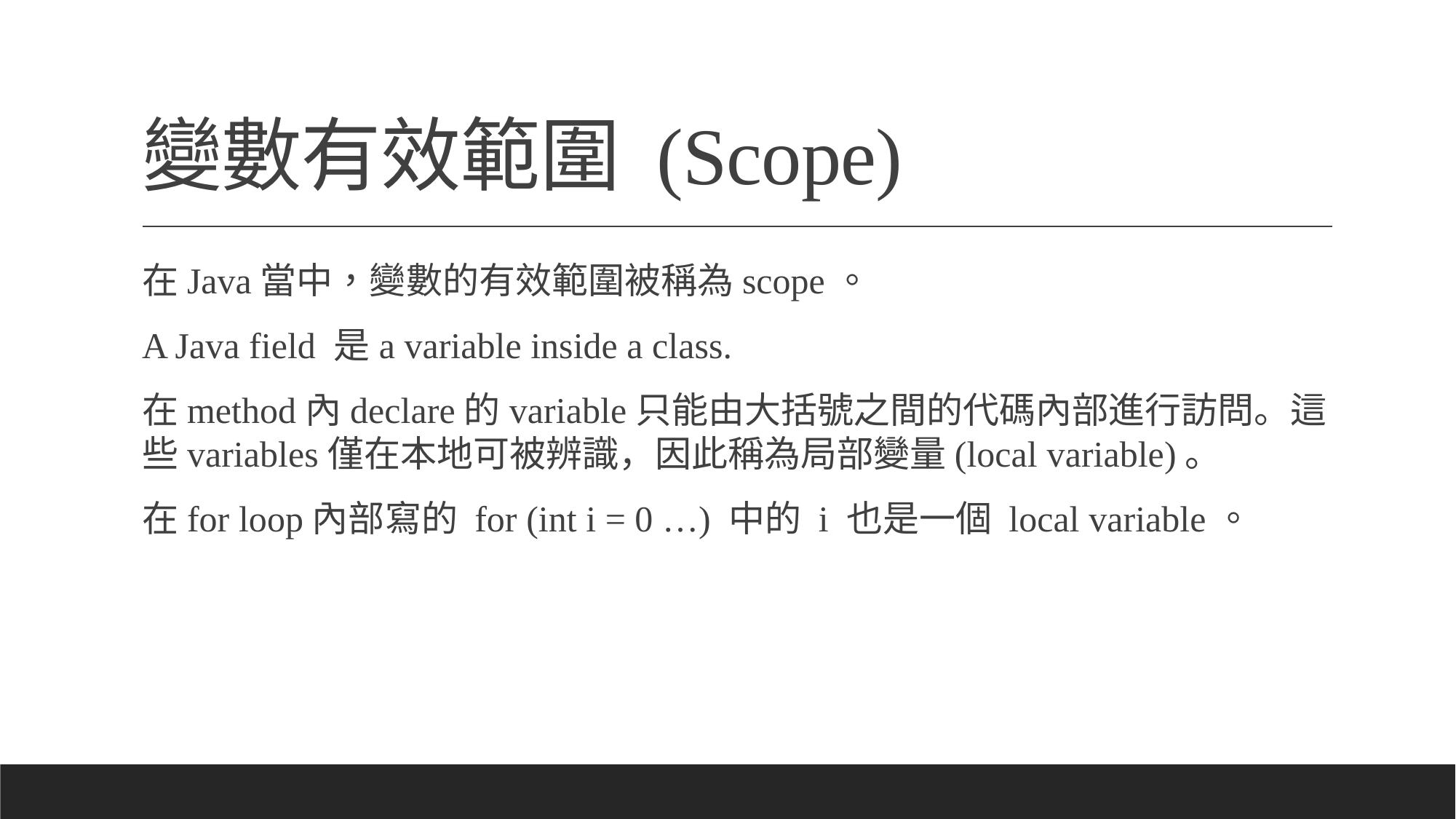

# 變數有效範圍 (Scope)
在Java當中，變數的有效範圍被稱為scope。
A Java field 是a variable inside a class.
在method內declare的variable只能由大括號之間的代碼內部進行訪問。這些variables僅在本地可被辨識，因此稱為局部變量(local variable)。
在for loop內部寫的 for (int i = 0 …) 中的 i 也是一個 local variable。